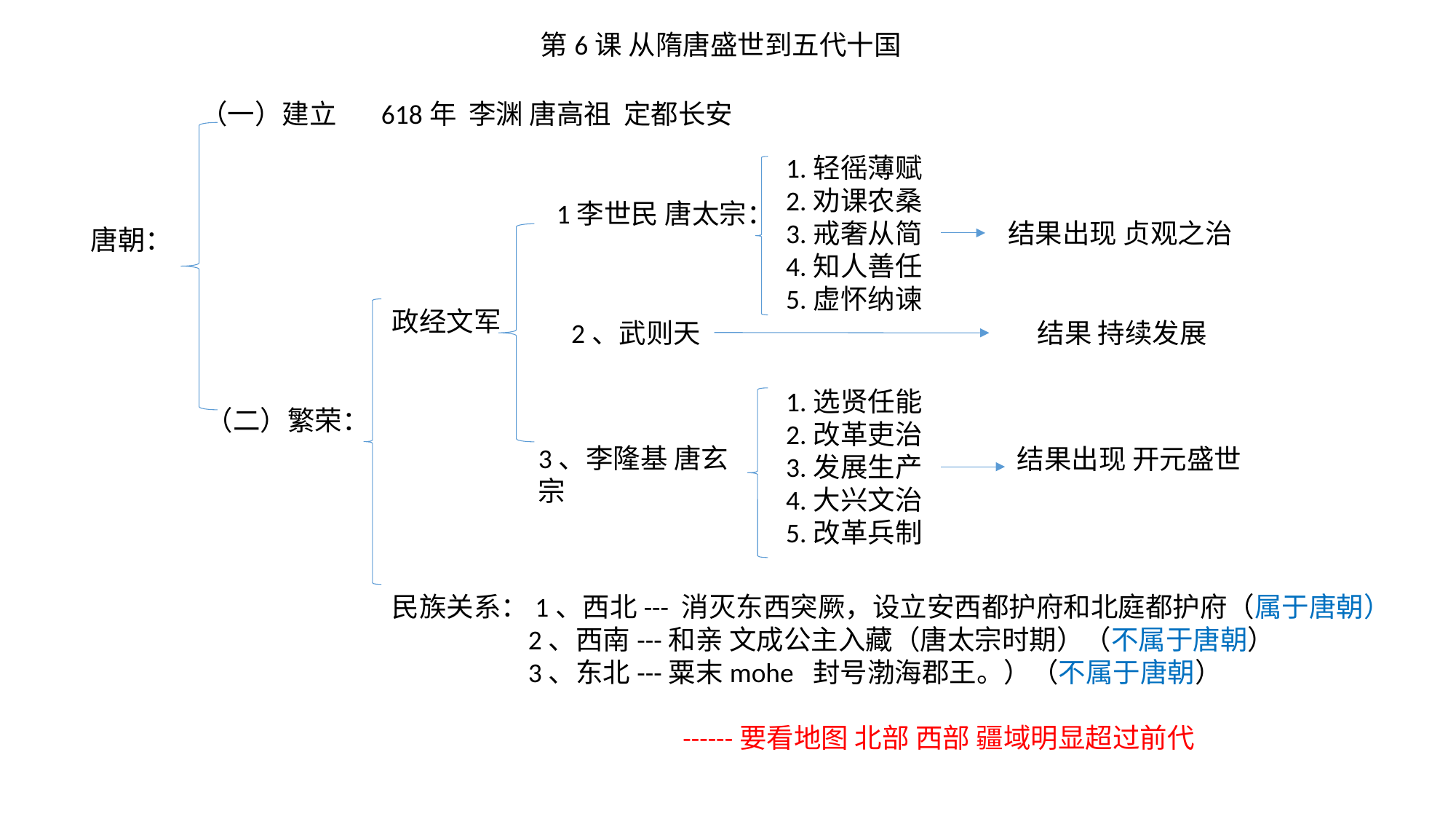

第6课 从隋唐盛世到五代十国
（一）建立
618年  李渊 唐高祖  定都长安

1.轻徭薄赋
2.劝课农桑
3.戒奢从简
4.知人善任
5.虚怀纳谏

1李世民 唐太宗：
结果出现 贞观之治
唐朝：

政经文军
2、武则天
结果 持续发展
1.选贤任能
2.改革吏治
3.发展生产
4.大兴文治
5.改革兵制

（二）繁荣：
3、李隆基 唐玄宗
结果出现 开元盛世
民族关系：1、西北--- 消灭东西突厥，设立安西都护府和北庭都护府（属于唐朝）
                      2、西南---和亲 文成公主入藏（唐太宗时期）（不属于唐朝）
                      3、东北---粟末mohe  封号渤海郡王。）（不属于唐朝）

                                               ------要看地图 北部 西部 疆域明显超过前代